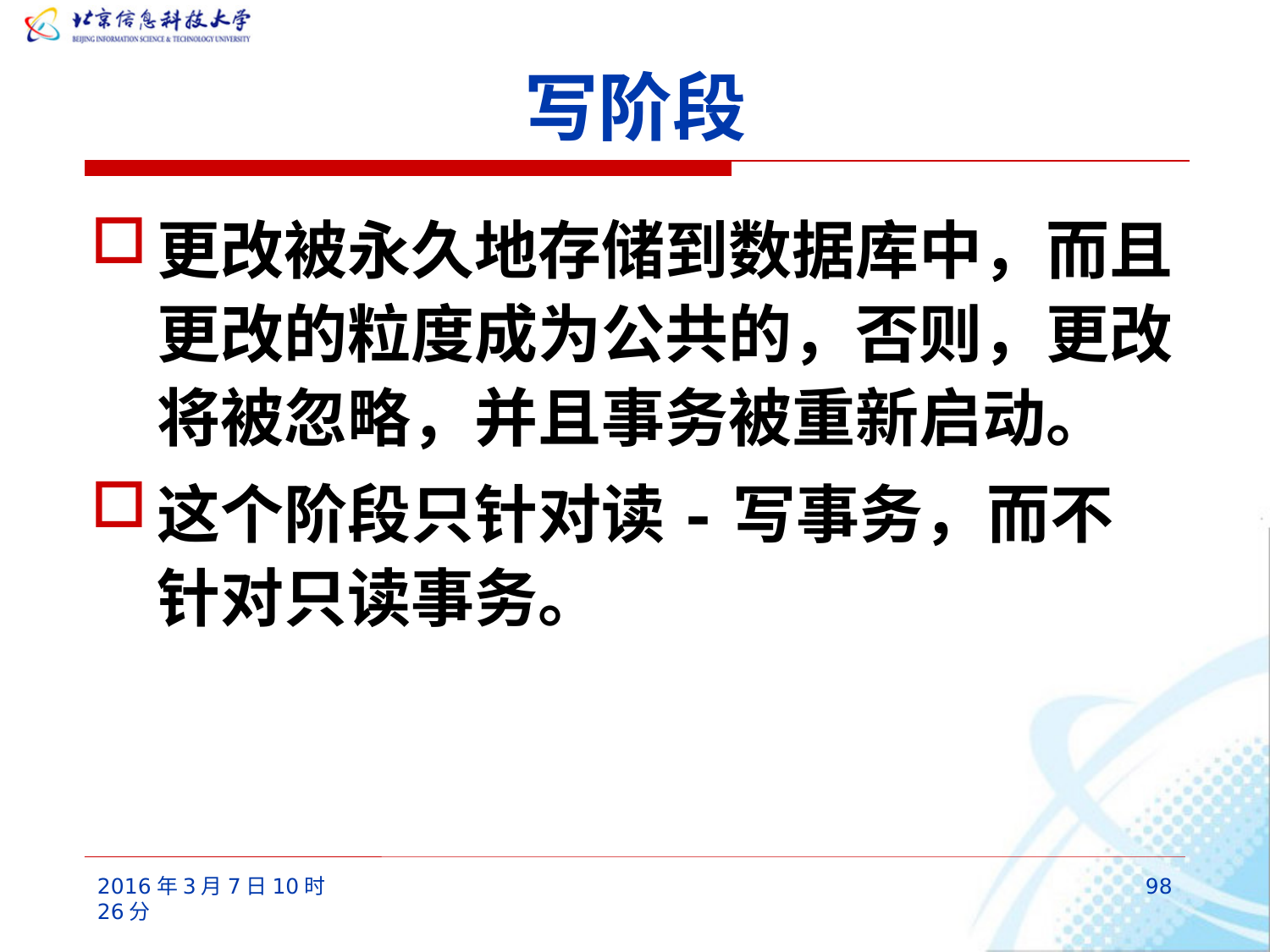

# 写阶段
更改被永久地存储到数据库中，而且更改的粒度成为公共的，否则，更改将被忽略，并且事务被重新启动。
这个阶段只针对读-写事务，而不针对只读事务。
2016年3月7日10时26分
98